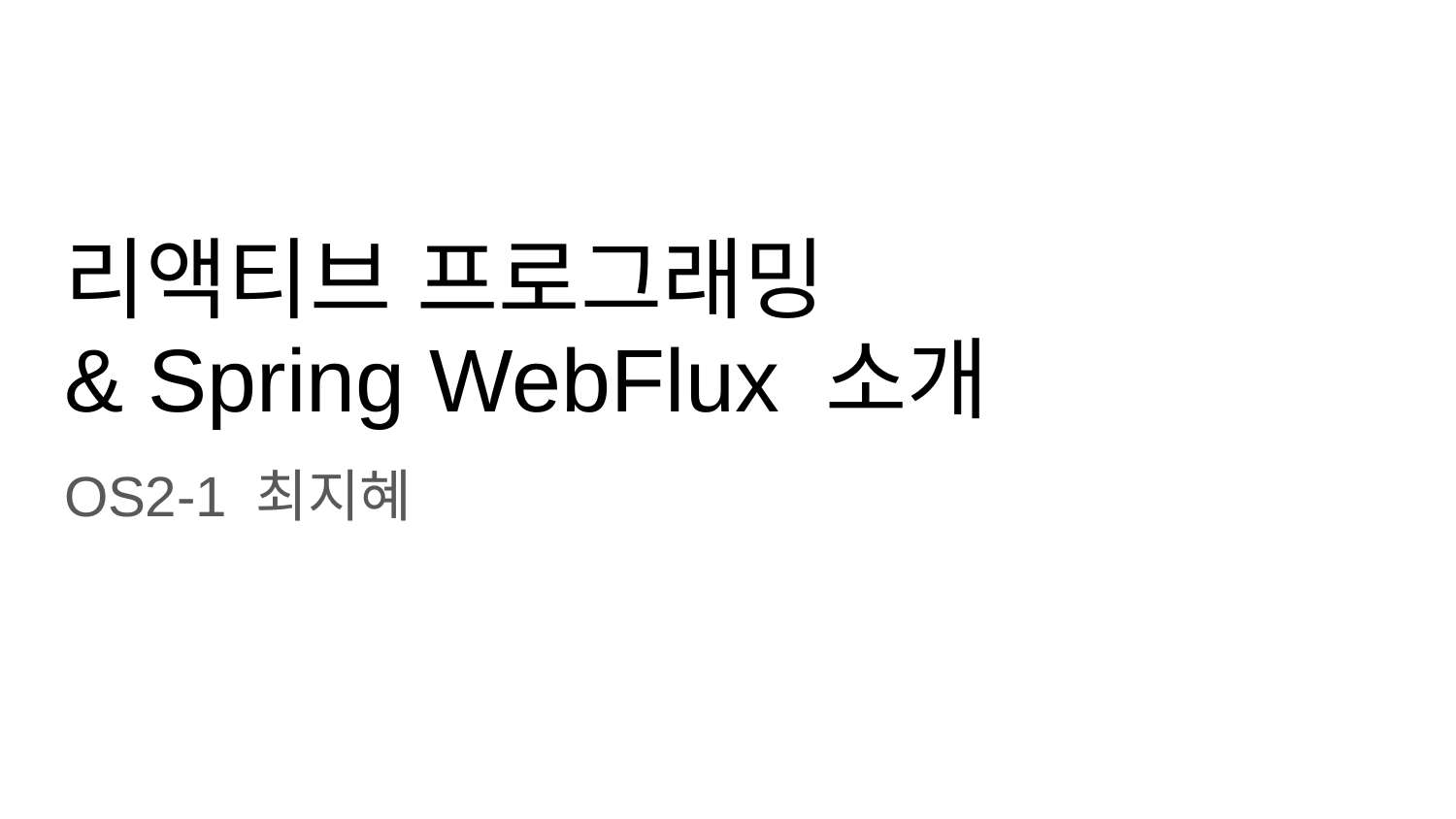

# 리액티브 프로그래밍
& Spring WebFlux 소개
OS2-1 최지혜